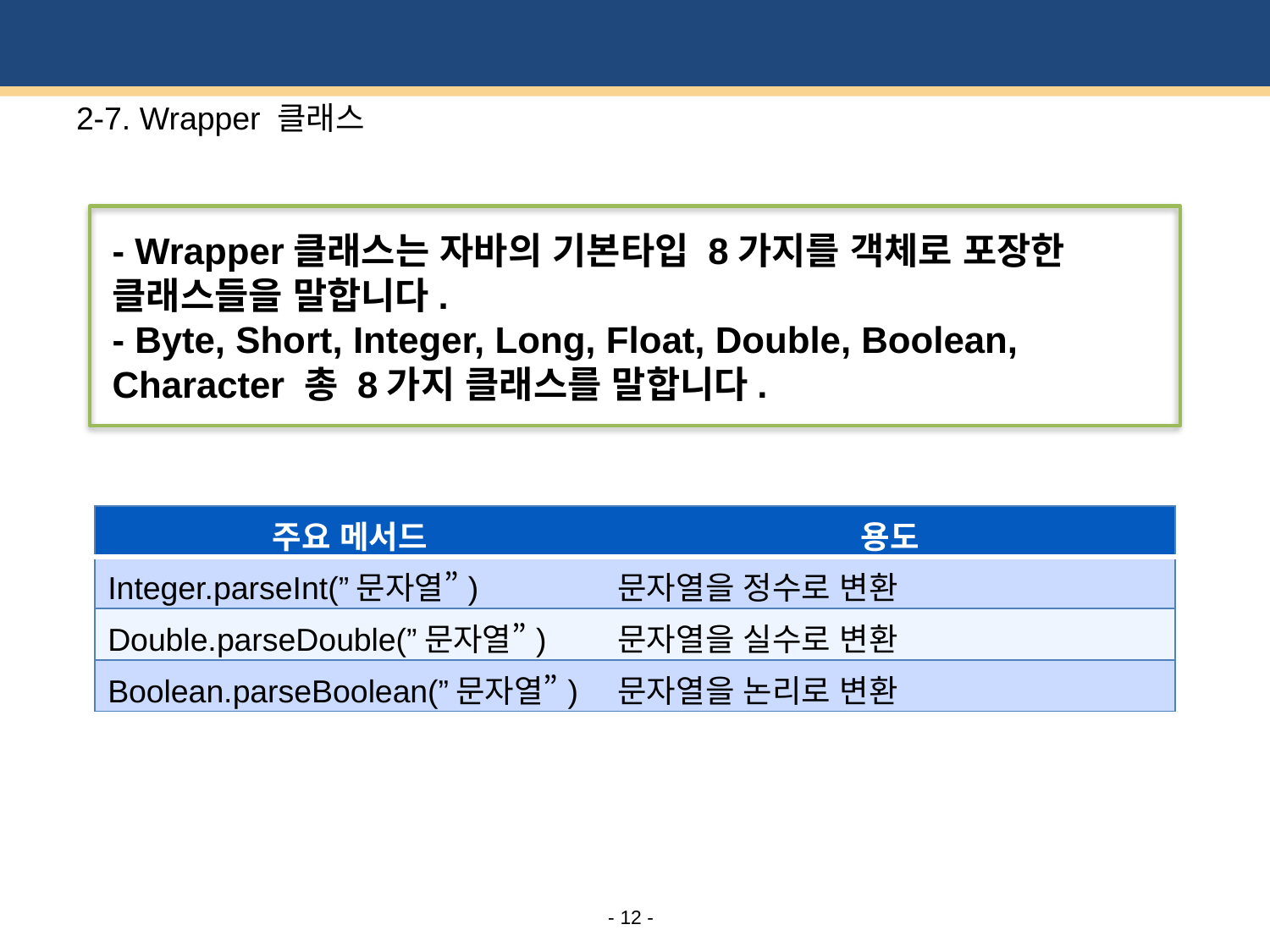

# 2-7. Wrapper 클래스

- Wrapper클래스는 자바의 기본타입 8가지를 객체로 포장한 클래스들을 말합니다.
- Byte, Short, Integer, Long, Float, Double, Boolean, Character 총 8가지 클래스를 말합니다.
| 주요 메서드 | 용도 |
| --- | --- |
| Integer.parseInt(”문자열”) | 문자열을 정수로 변환 |
| Double.parseDouble(”문자열”) | 문자열을 실수로 변환 |
| Boolean.parseBoolean(”문자열”) | 문자열을 논리로 변환 |